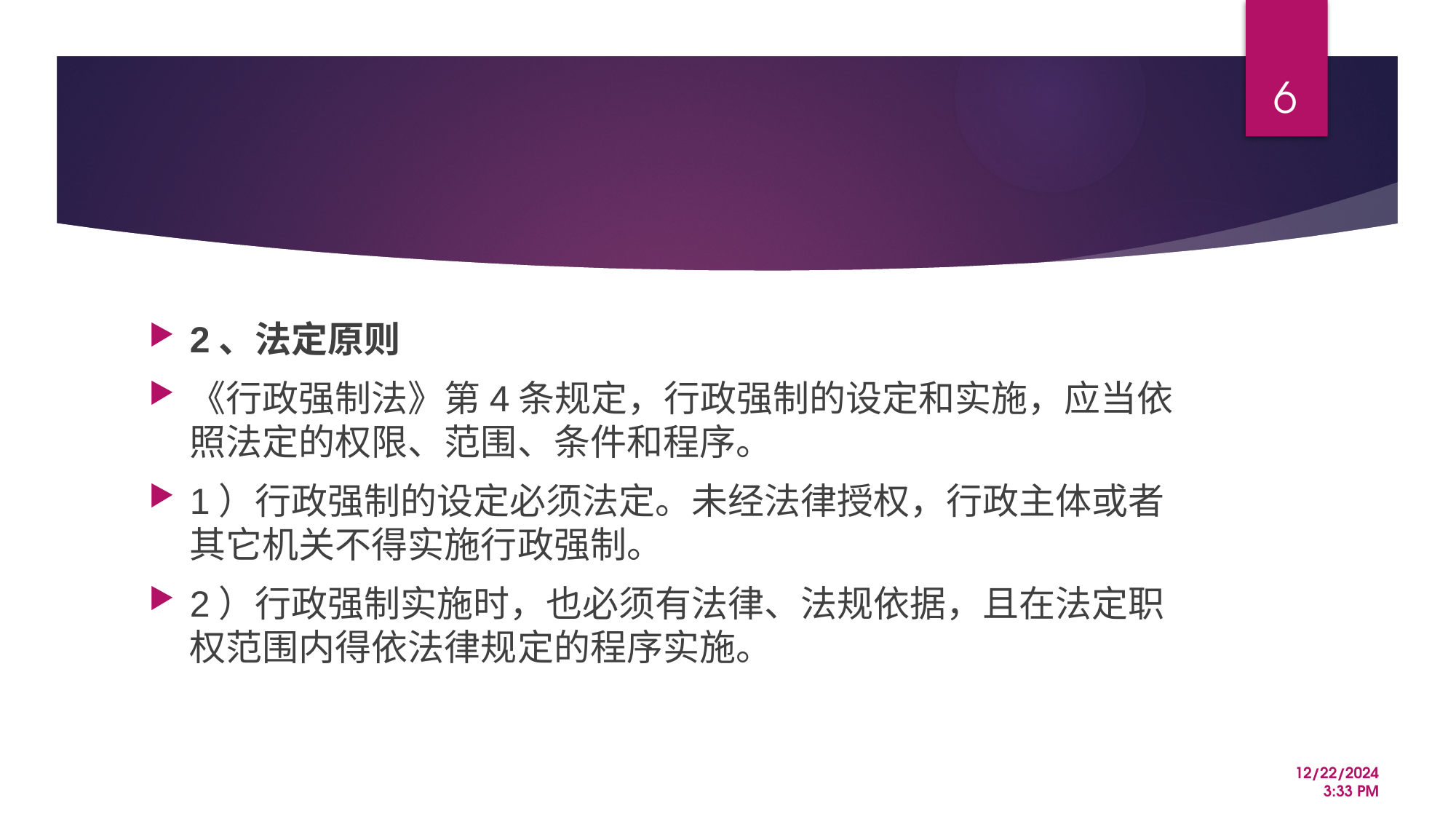

6
#
2、法定原则
《行政强制法》第4条规定，行政强制的设定和实施，应当依照法定的权限、范围、条件和程序。
1）行政强制的设定必须法定。未经法律授权，行政主体或者其它机关不得实施行政强制。
2）行政强制实施时，也必须有法律、法规依据，且在法定职权范围内得依法律规定的程序实施。

12/22/2024 3:33 PM